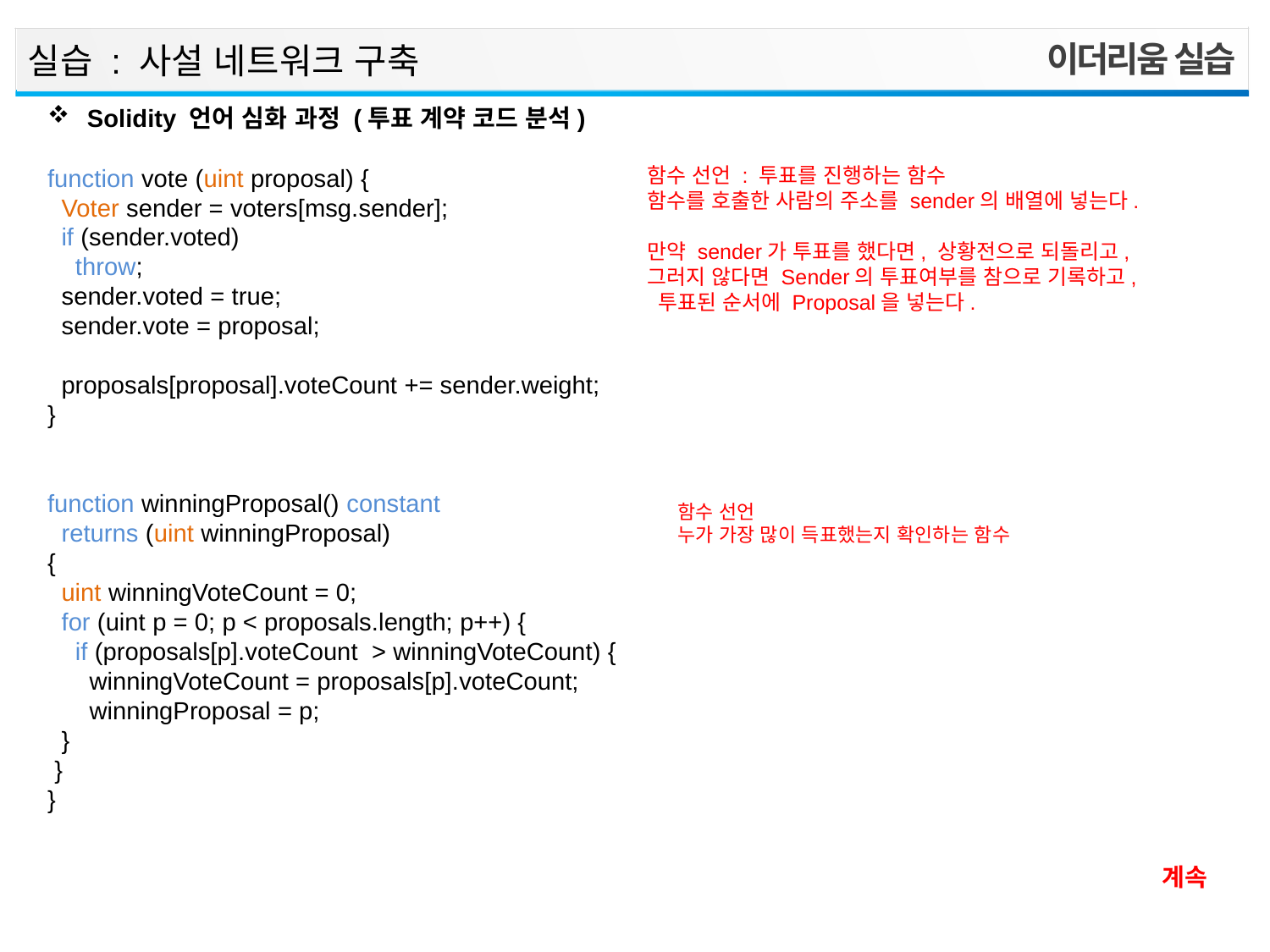

이더리움 실습
실습 : 사설 네트워크 구축
Solidity 언어 심화 과정 (투표 계약 코드 분석)
function vote (uint proposal) {
  Voter sender = voters[msg.sender];
  if (sender.voted)
    throw;
  sender.voted = true;
  sender.vote = proposal;

  proposals[proposal].voteCount += sender.weight;
}

function winningProposal() constant
  returns (uint winningProposal)
{
  uint winningVoteCount = 0;
  for (uint p = 0; p < proposals.length; p++) {
    if (proposals[p].voteCount  > winningVoteCount) {
      winningVoteCount = proposals[p].voteCount;
      winningProposal = p;
  }
 }
}
함수 선언 : 투표를 진행하는 함수
함수를 호출한 사람의 주소를 sender의 배열에 넣는다.

만약 sender가 투표를 했다면, 상황전으로 되돌리고,
그러지 않다면 Sender의 투표여부를 참으로 기록하고,
 투표된 순서에 Proposal을 넣는다.
함수 선언
누가 가장 많이 득표했는지 확인하는 함수
계속